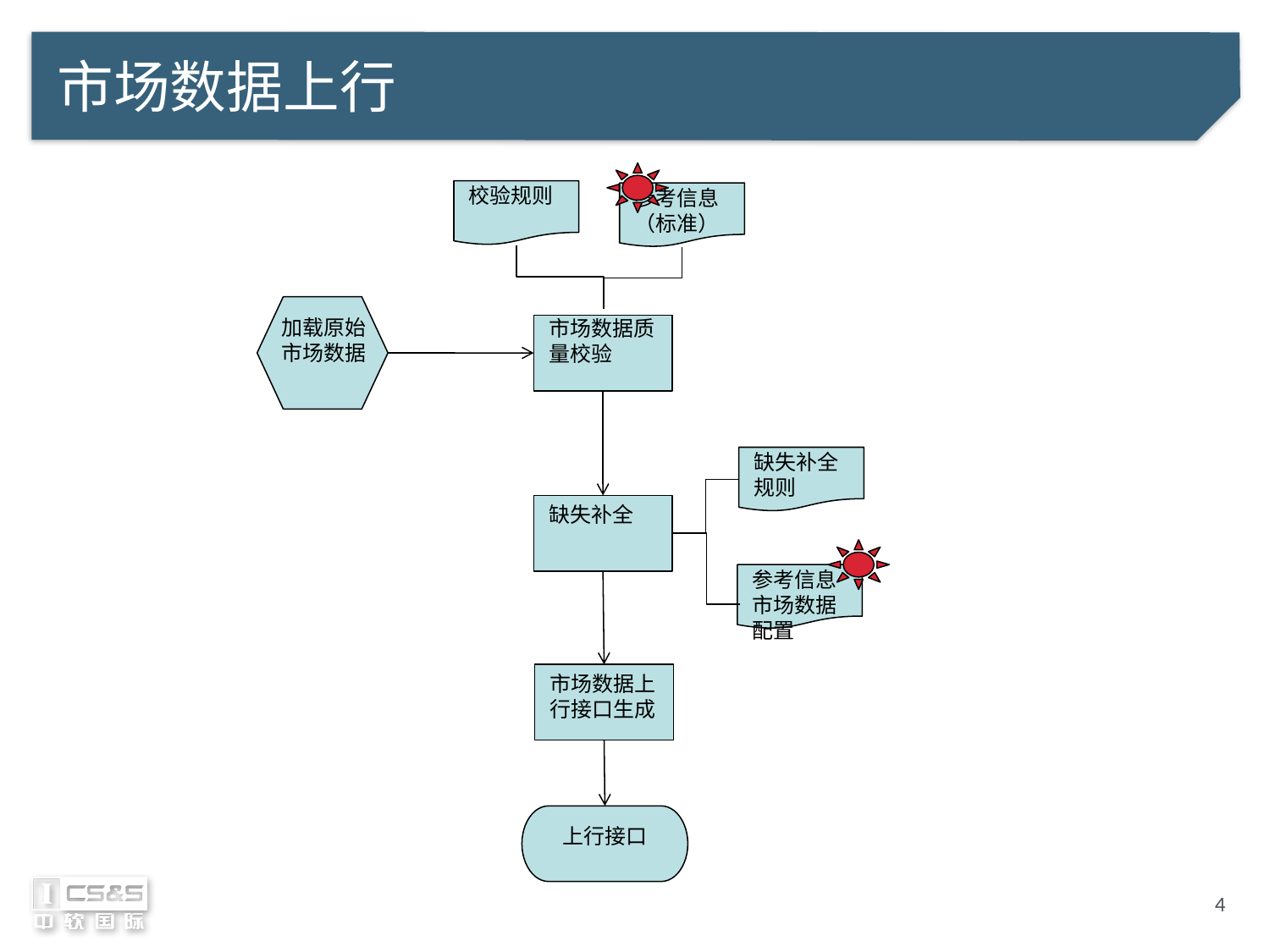

# 市场数据上行

校验规则

参考信息
（标准）

加载原始市场数据
市场数据质量校验

缺失补全规则

缺失补全

参考信息
市场数据配置

市场数据上行接口生成
上行接口
4